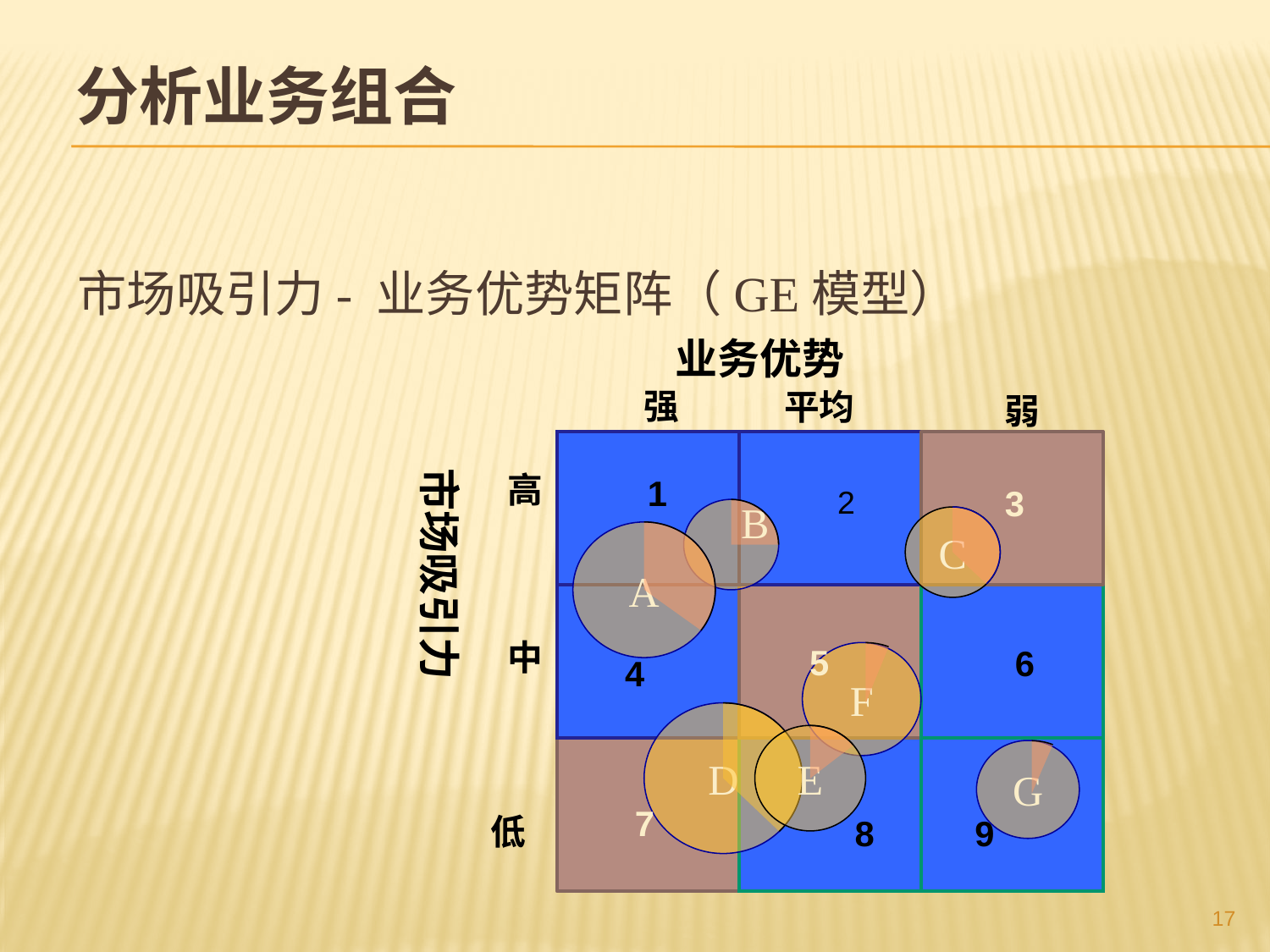

# 分析业务组合
市场吸引力- 业务优势矩阵（GE模型）
业务优势
   强
  平均

     高

B
C

A

    中
F

D

E

G

    低
弱
市场吸引力
1
3
2
5
6
4
7
8
9
17